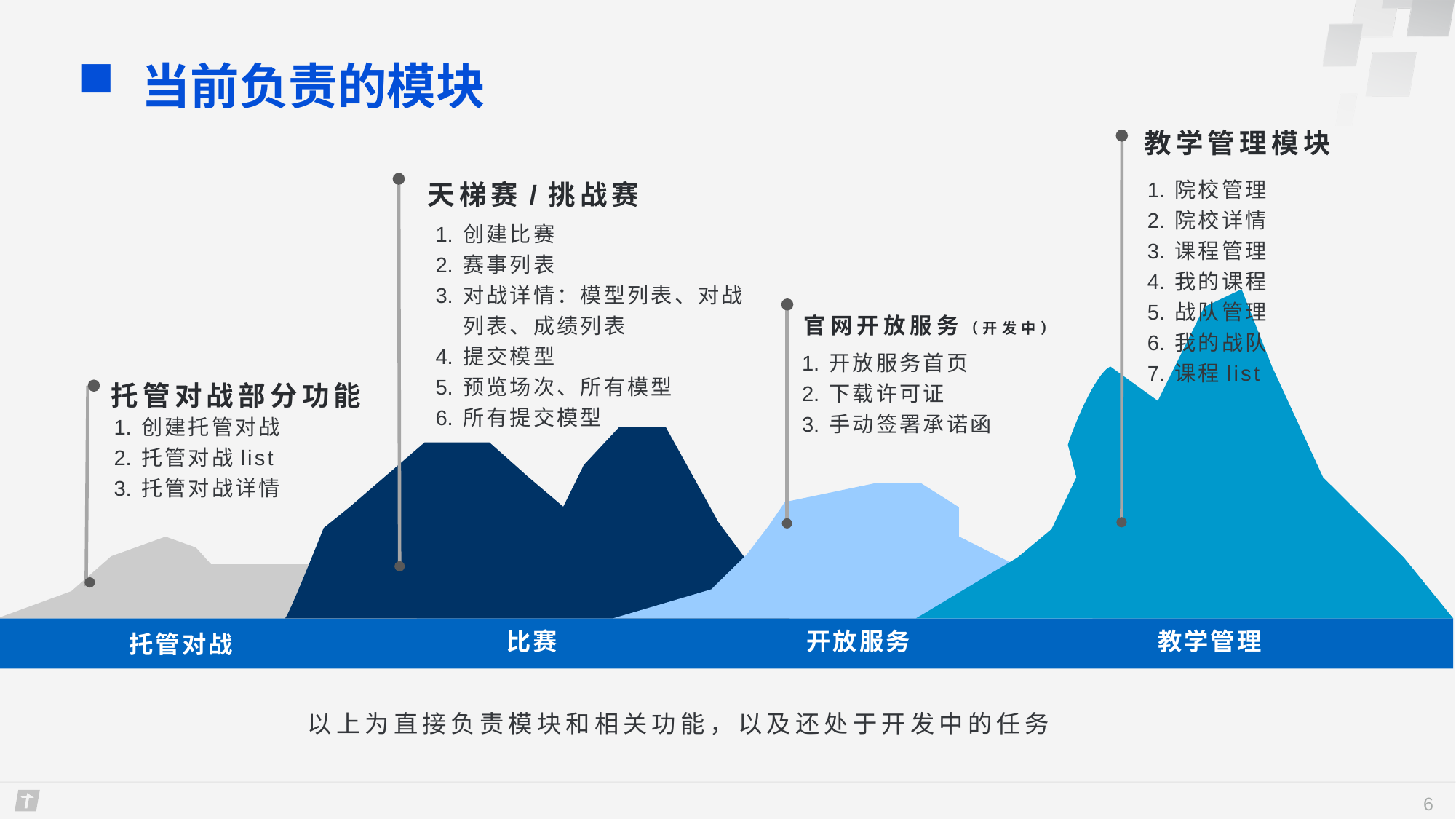

当前负责的模块
教学管理模块

天梯赛/挑战赛
院校管理
院校详情
课程管理
我的课程
战队管理
我的战队
课程list

创建比赛
赛事列表
对战详情：模型列表、对战列表、成绩列表
提交模型
预览场次、所有模型
所有提交模型
官网开放服务（开发中）

开放服务首页
下载许可证
手动签署承诺函
托管对战部分功能

创建托管对战
托管对战list
托管对战详情

比赛
开放服务
教学管理
托管对战

以上为直接负责模块和相关功能，以及还处于开发中的任务
6